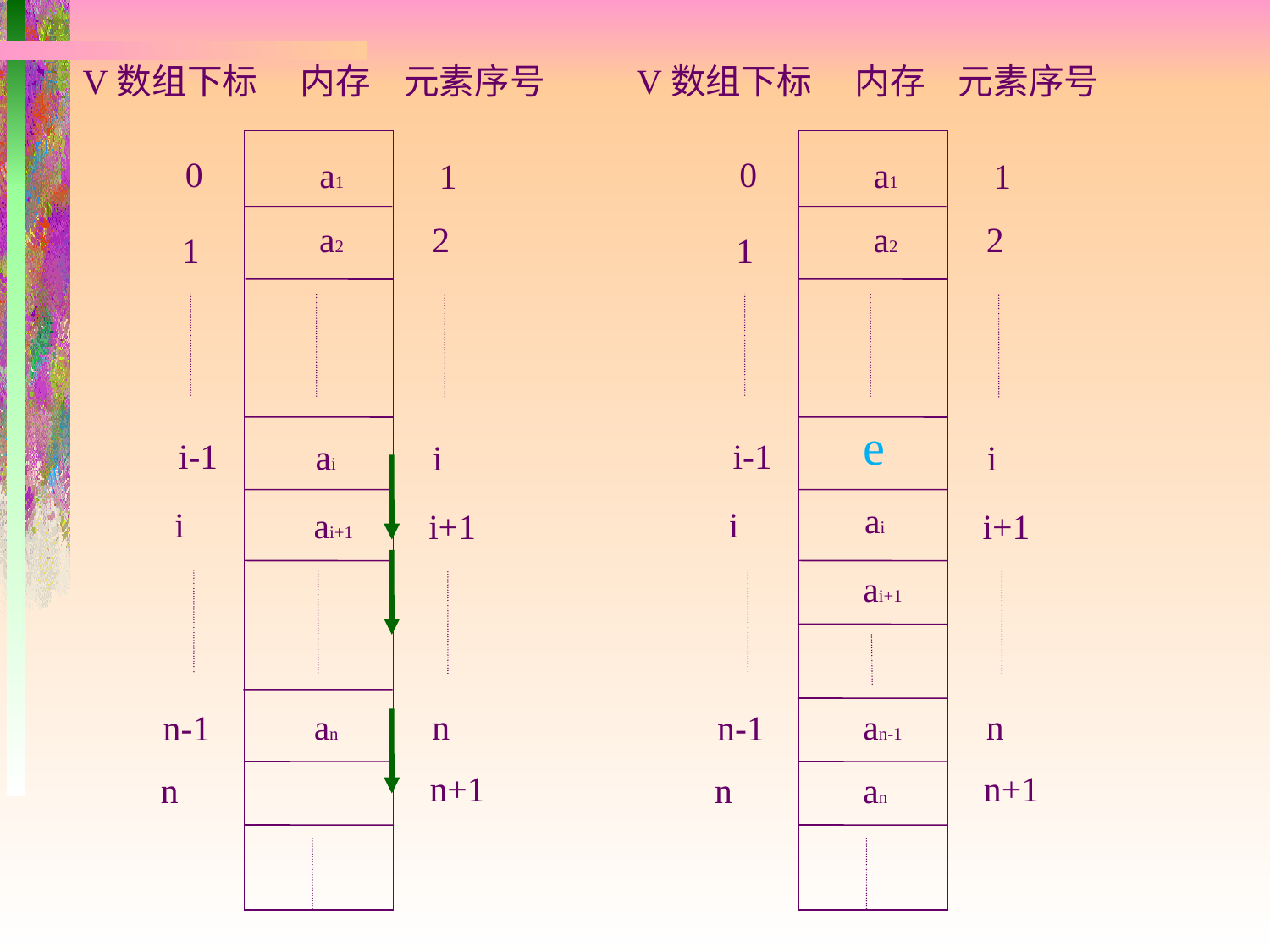

V数组下标
0
1

i-1
i

n-1
n
内存

a1

a2

ai

ai+1

an

元素序号
1
2

i
i+1

n
n+1
V数组下标
0
1

i-1
i

n-1
n
内存
元素序号
1
2

i
i+1

n
n+1

a1

a2

ai

ai+1

an-1

an

e